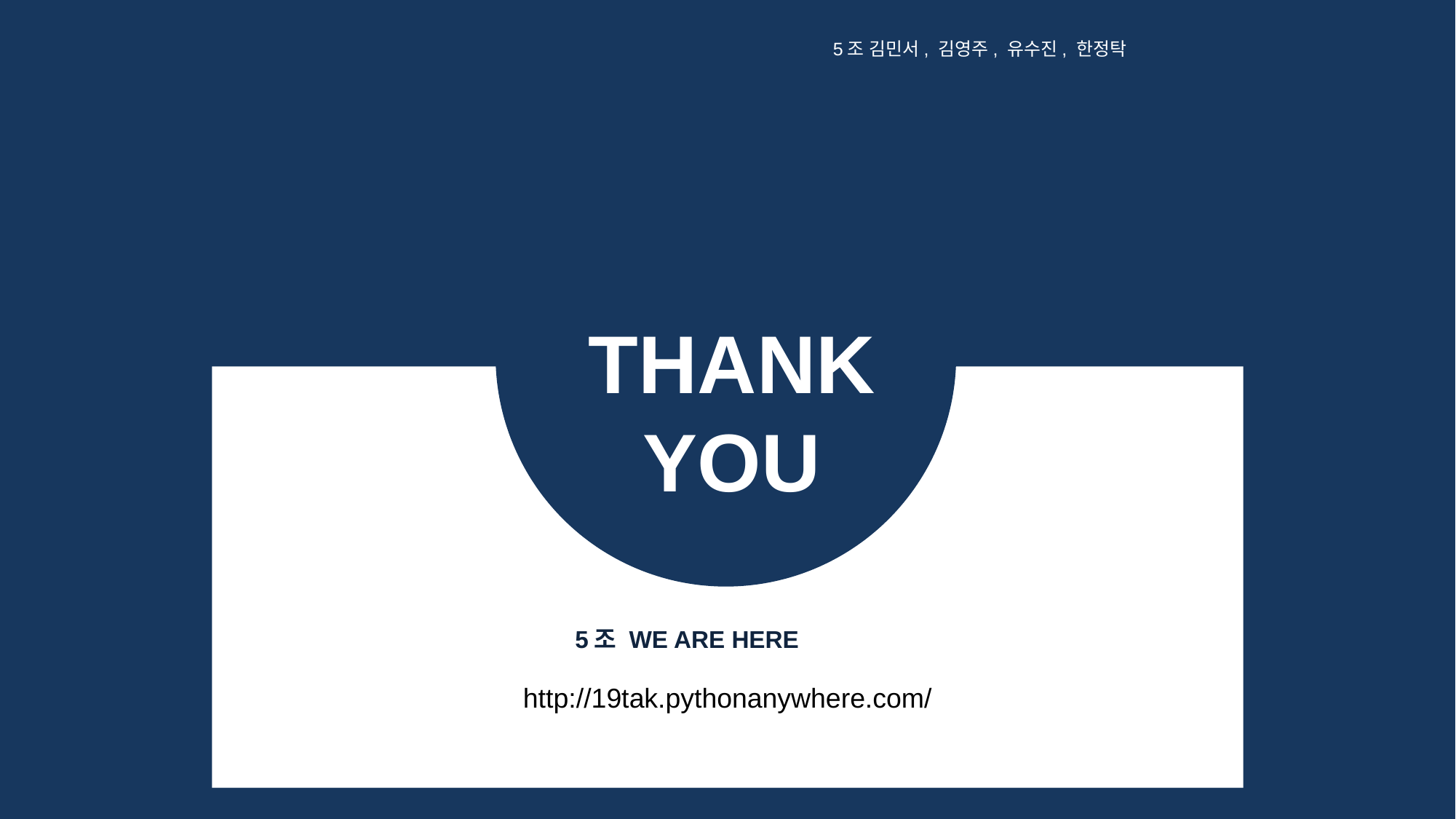

5조 김민서, 김영주, 유수진, 한정탁

THANK
YOU
http://19tak.pythonanywhere.com/
5조 WE ARE HERE
http://19tak.pythonanywhere.com/